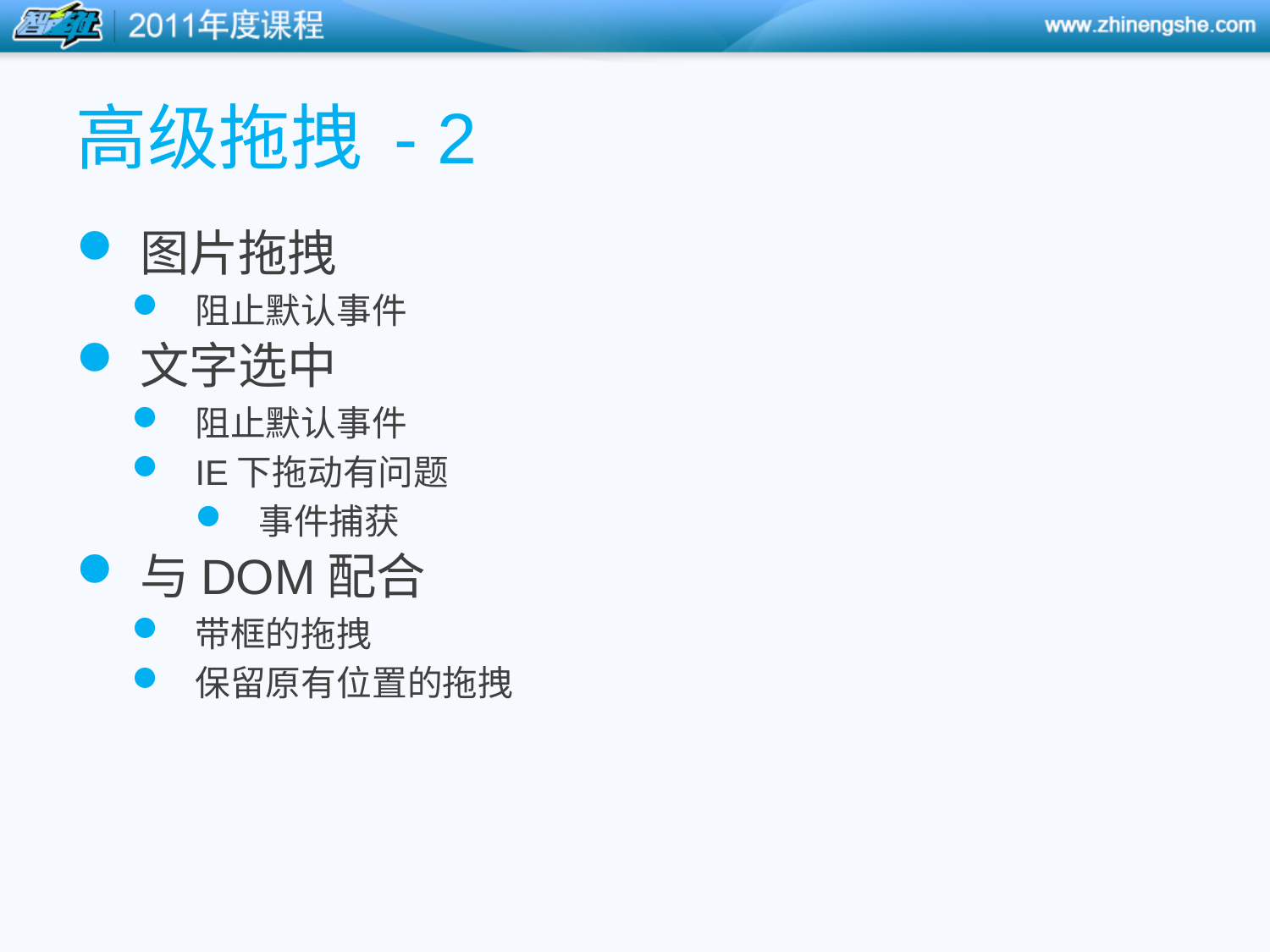

# 高级拖拽 - 2
图片拖拽
阻止默认事件
文字选中
阻止默认事件
IE下拖动有问题
事件捕获
与DOM配合
带框的拖拽
保留原有位置的拖拽